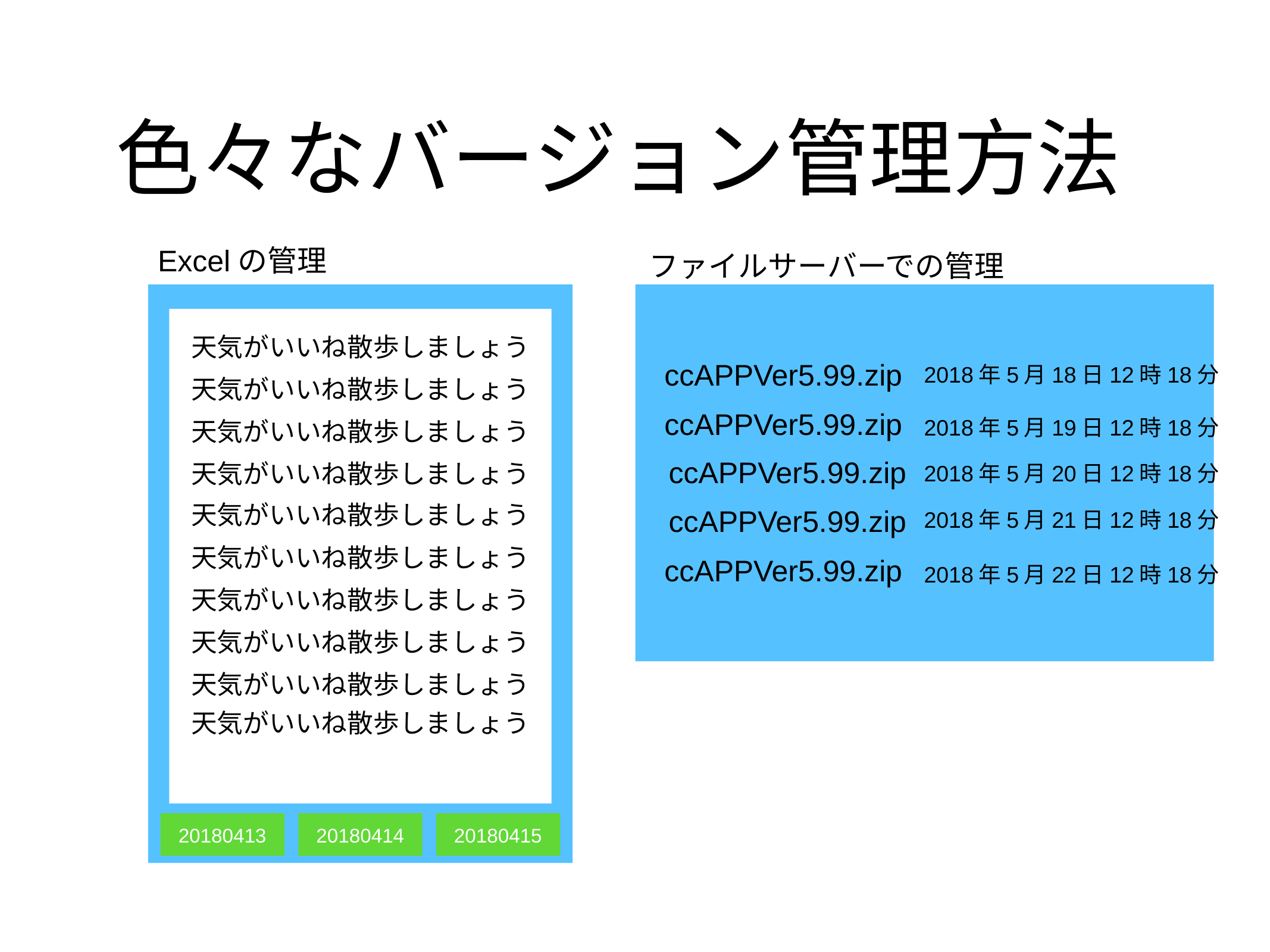

色々なバージョン管理方法
Excelの管理
ファイルサーバーでの管理

天気がいいね散歩しましょう
ccAPPVer5.99.zip
2018年5月18日12時18分
天気がいいね散歩しましょう
ccAPPVer5.99.zip
2018年5月19日12時18分
天気がいいね散歩しましょう
ccAPPVer5.99.zip
天気がいいね散歩しましょう
2018年5月20日12時18分
天気がいいね散歩しましょう
ccAPPVer5.99.zip
2018年5月21日12時18分
天気がいいね散歩しましょう
ccAPPVer5.99.zip
2018年5月22日12時18分
天気がいいね散歩しましょう
天気がいいね散歩しましょう
天気がいいね散歩しましょう
天気がいいね散歩しましょう

20180413

20180414

20180415